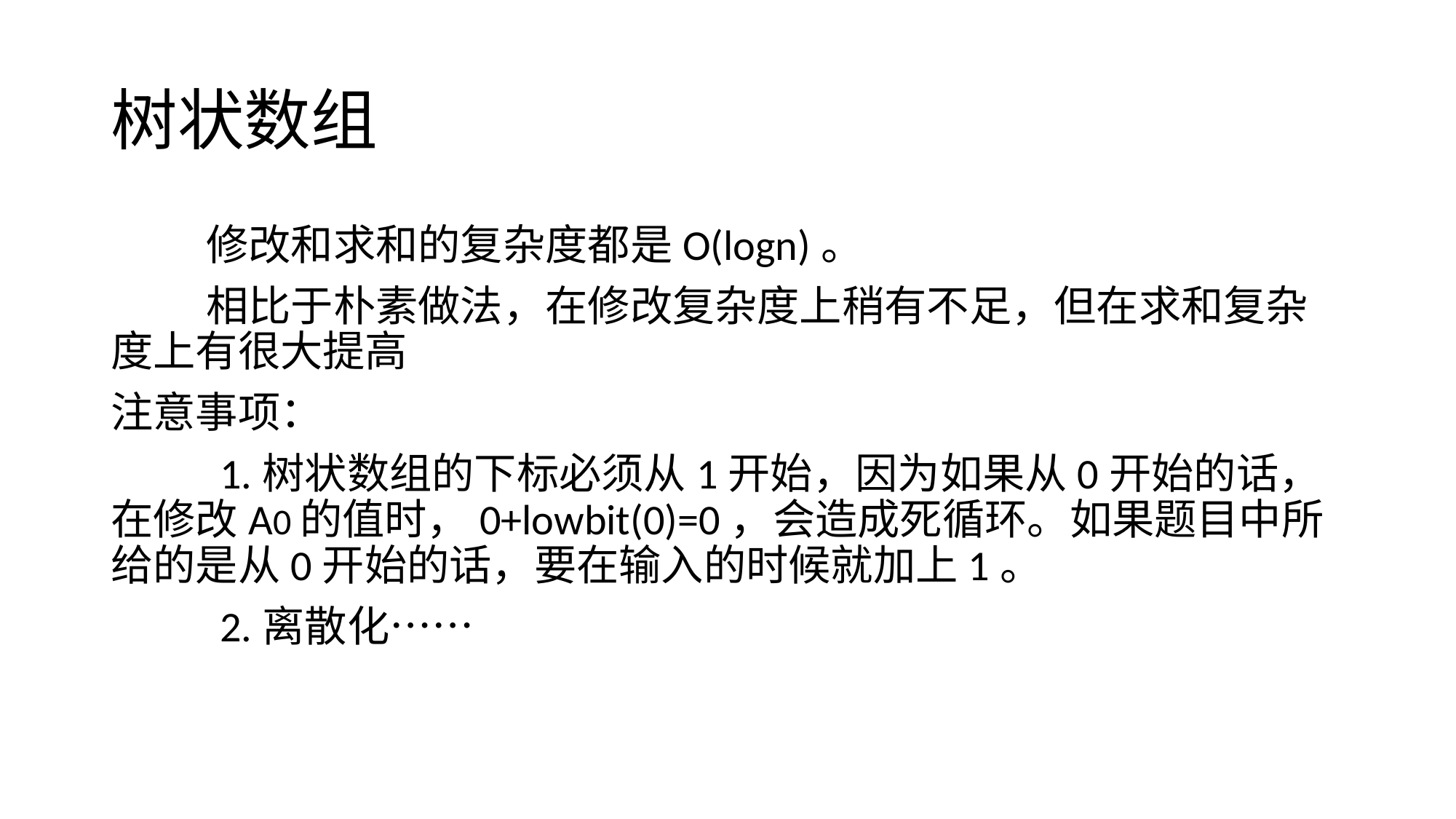

# 树状数组
         修改和求和的复杂度都是O(logn)。
         相比于朴素做法，在修改复杂度上稍有不足，但在求和复杂度上有很大提高
注意事项：
	1.树状数组的下标必须从1开始，因为如果从0开始的话，在修改A0的值时，0+lowbit(0)=0，会造成死循环。如果题目中所给的是从0开始的话，要在输入的时候就加上1。
	2.离散化……